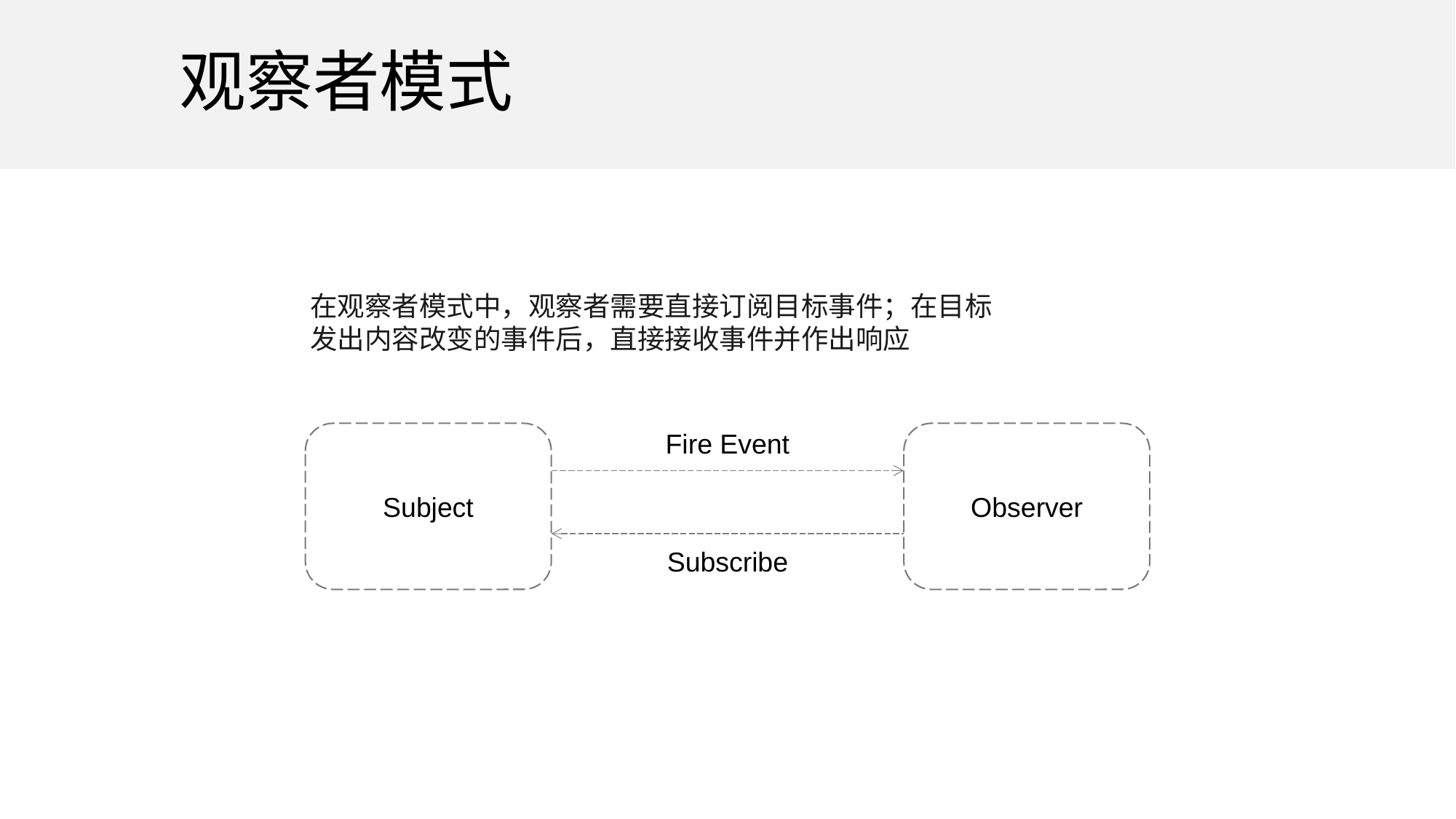

观察者模式
在观察者模式中，观察者需要直接订阅目标事件；在目标发出内容改变的事件后，直接接收事件并作出响应
Fire Event
Subject
Observer
Subscribe